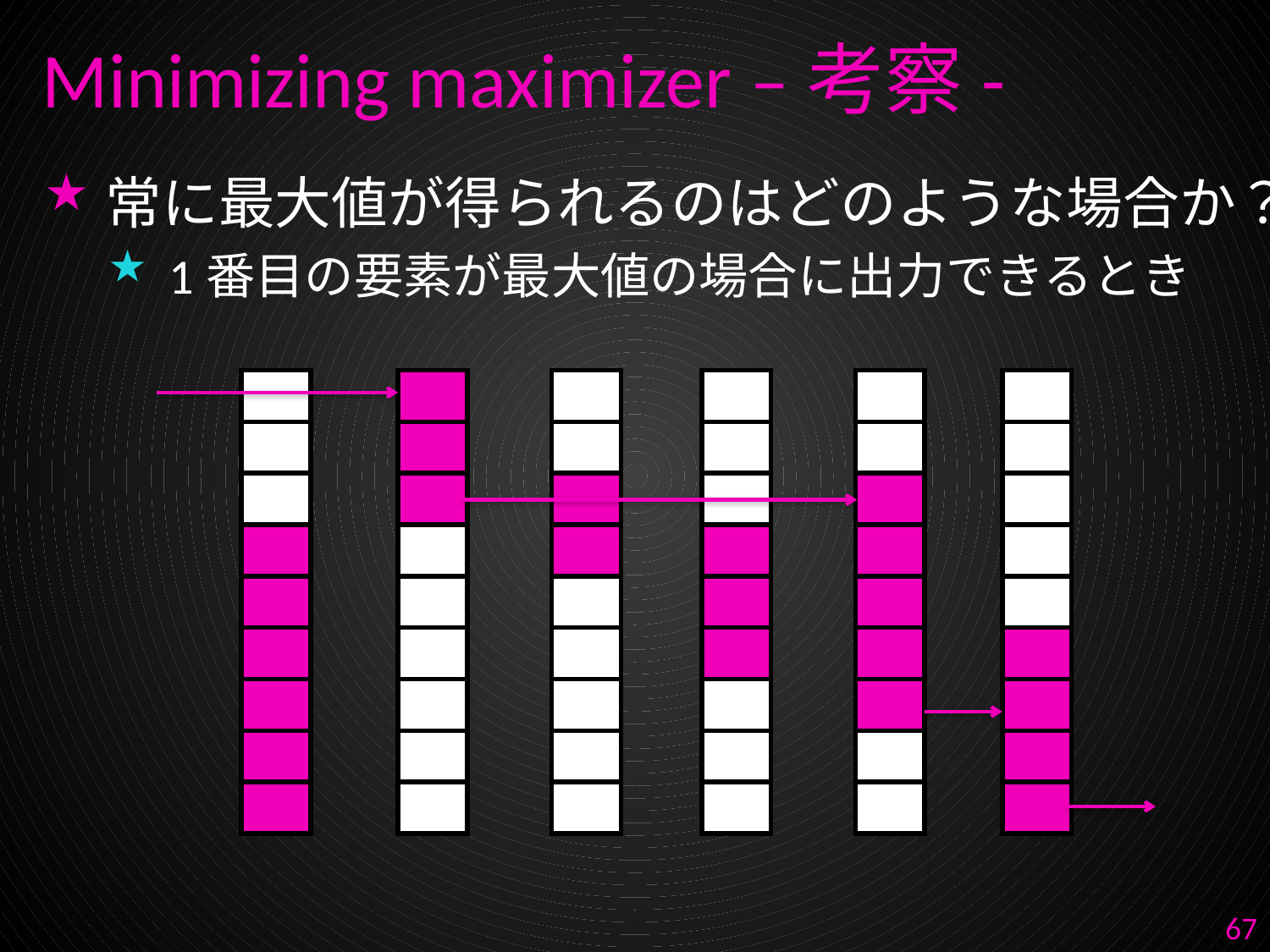

# Minimizing maximizer –考察-
常に最大値が得られるのはどのような場合か？
1番目の要素が最大値の場合に出力できるとき

|  |
| --- |
|  |
|  |
|  |
|  |
|  |
|  |
|  |
|  |
|  |
| --- |
|  |
|  |
|  |
|  |
|  |
|  |
|  |
|  |
|  |
| --- |
|  |
|  |
|  |
|  |
|  |
|  |
|  |
|  |
|  |
| --- |
|  |
|  |
|  |
|  |
|  |
|  |
|  |
|  |
|  |
| --- |
|  |
|  |
|  |
|  |
|  |
|  |
|  |
|  |
|  |
| --- |
|  |
|  |
|  |
|  |
|  |
|  |
|  |
|  |
67